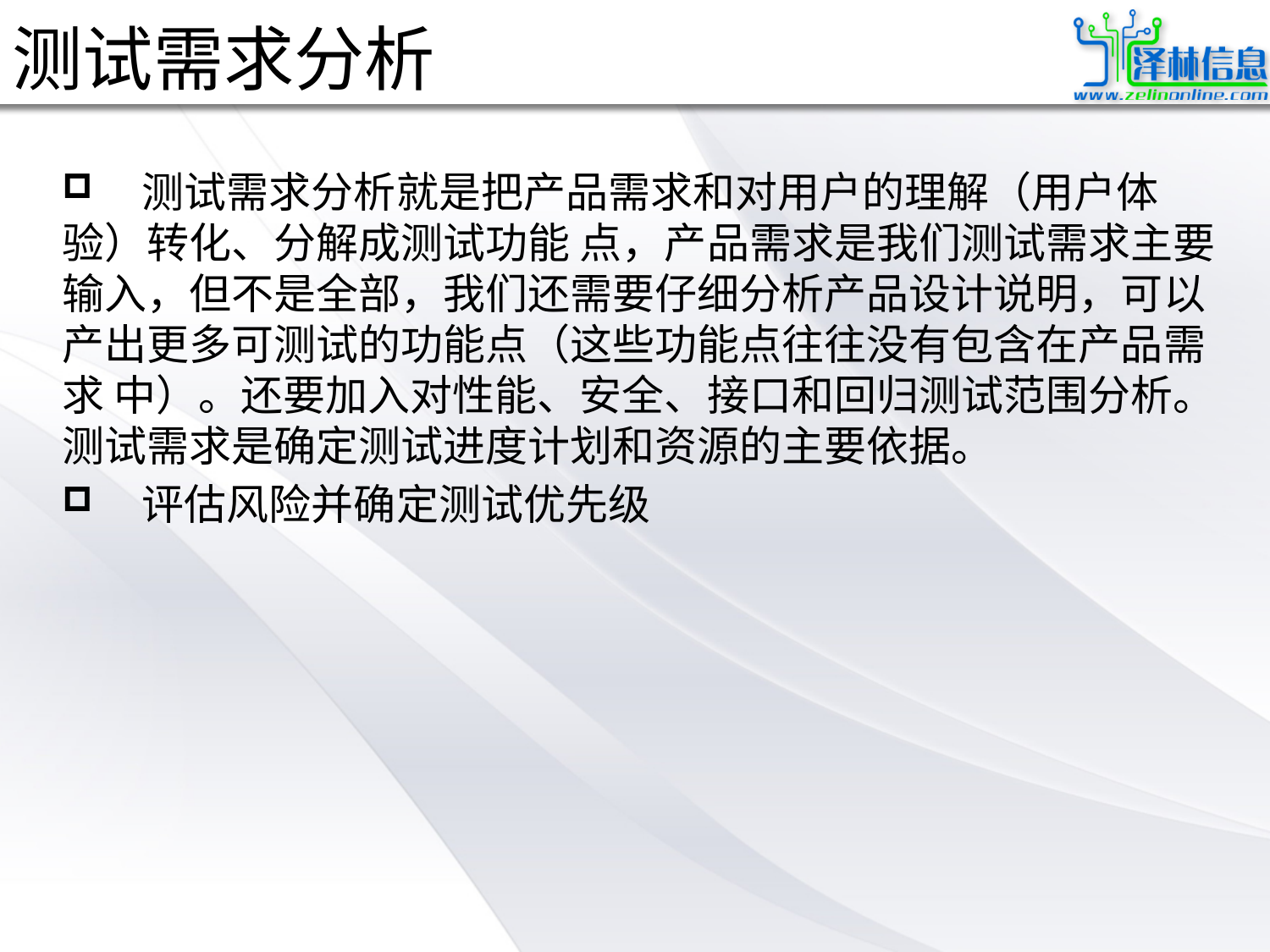

# 测试需求分析
    测试需求分析就是把产品需求和对用户的理解（用户体验）转化、分解成测试功能 点，产品需求是我们测试需求主要输入，但不是全部，我们还需要仔细分析产品设计说明，可以产出更多可测试的功能点（这些功能点往往没有包含在产品需求 中）。还要加入对性能、安全、接口和回归测试范围分析。测试需求是确定测试进度计划和资源的主要依据。
    评估风险并确定测试优先级